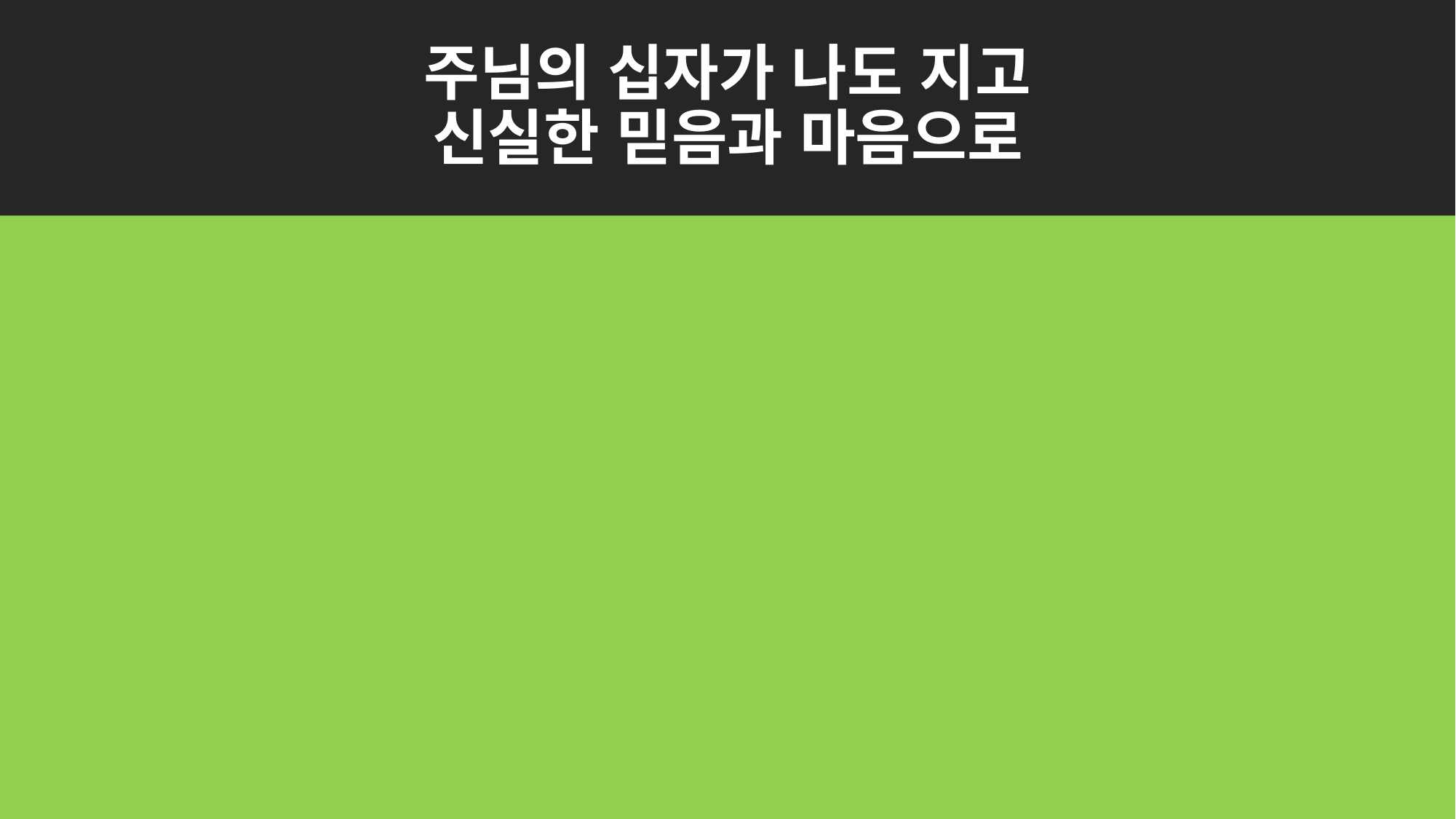

# 주님의 십자가 나도 지고 신실한 믿음과 마음으로